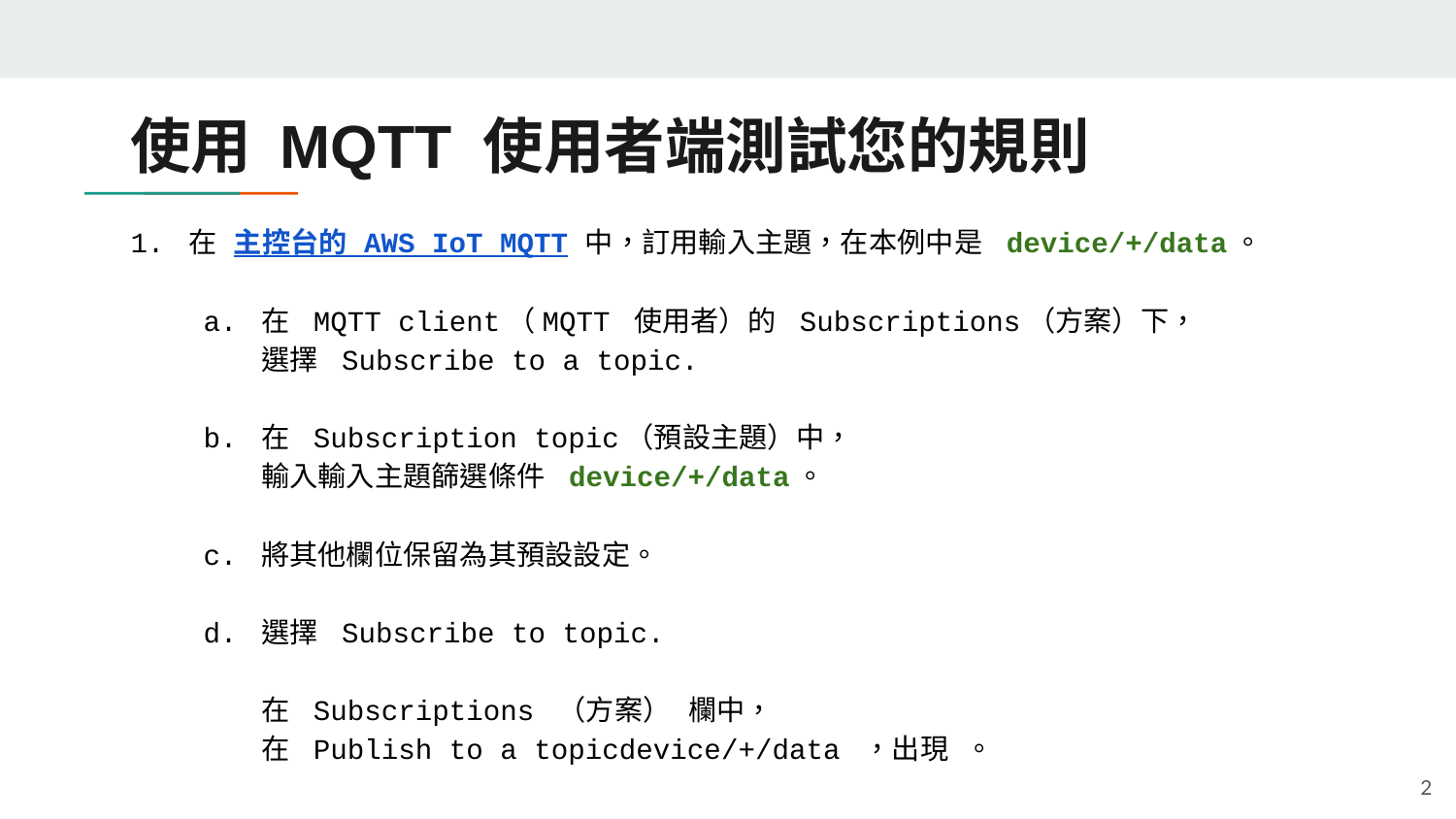

# 使用 MQTT 使用者端測試您的規則
1. 在 主控台的 AWS IoT MQTT 中，訂用輸入主題，在本例中是 device/+/data。

a. 在 MQTT client（MQTT 使用者）的 Subscriptions（方案）下，
   選擇 Subscribe to a topic.

b. 在 Subscription topic（預設主題）中，
   輸入輸入主題篩選條件 device/+/data。

c. 將其他欄位保留為其預設設定。

d. 選擇 Subscribe to topic.

   在 Subscriptions （方案） 欄中，
   在 Publish to a topicdevice/+/data ，出現 。
2